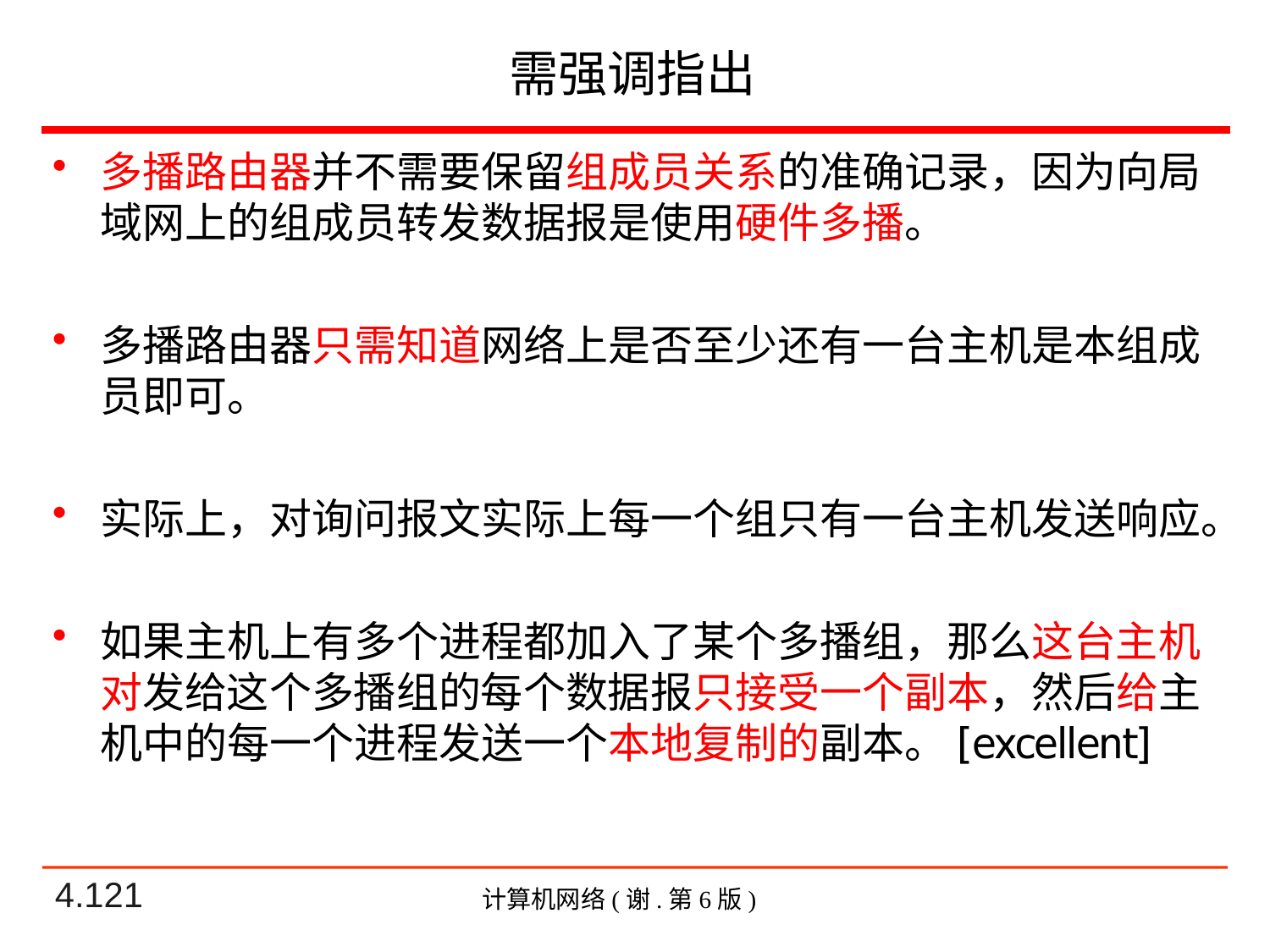

# 需强调指出
多播路由器并不需要保留组成员关系的准确记录，因为向局域网上的组成员转发数据报是使用硬件多播。

多播路由器只需知道网络上是否至少还有一台主机是本组成员即可。

实际上，对询问报文实际上每一个组只有一台主机发送响应。

如果主机上有多个进程都加入了某个多播组，那么这台主机对发给这个多播组的每个数据报只接受一个副本，然后给主机中的每一个进程发送一个本地复制的副本。[excellent]